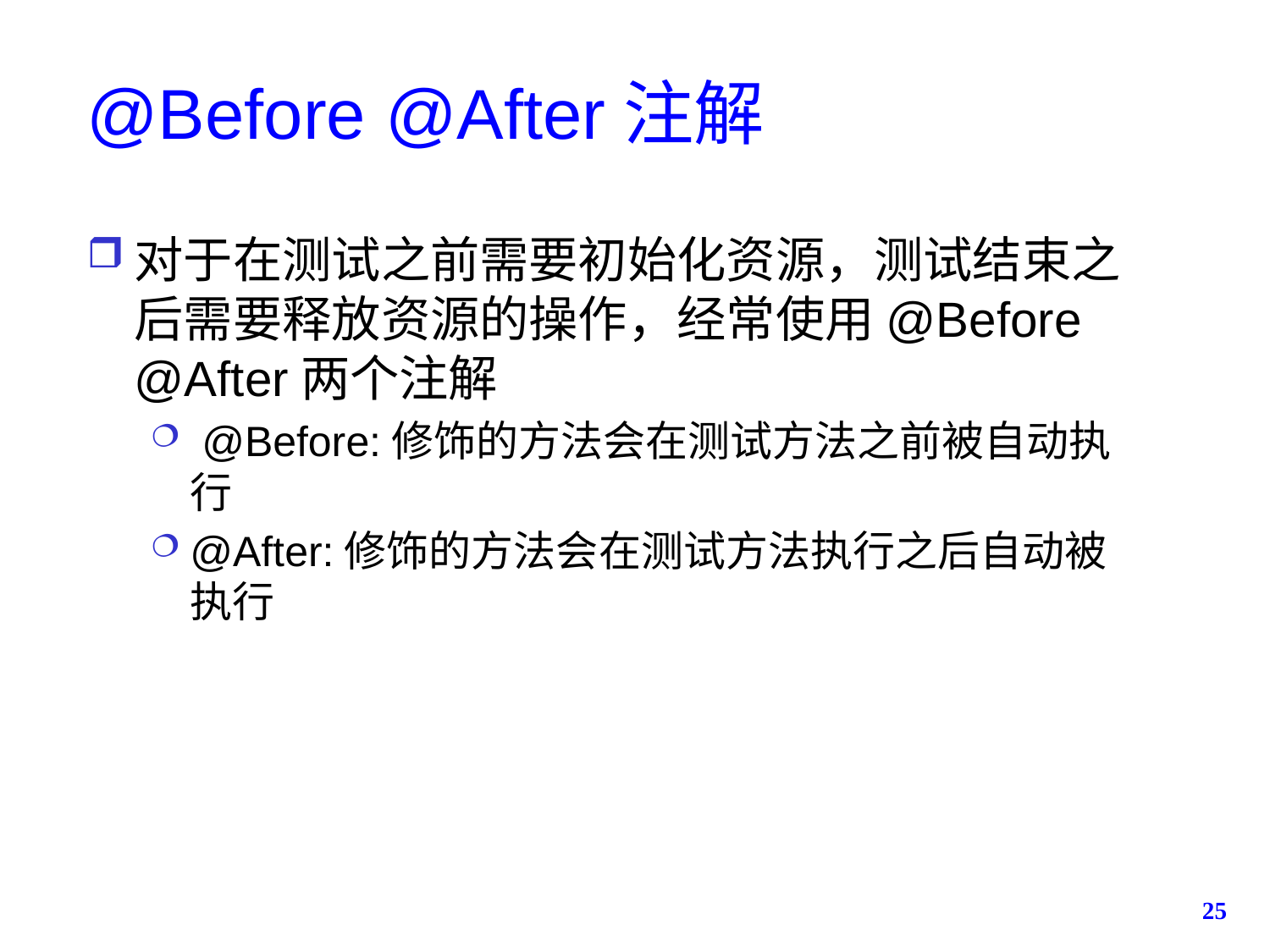

# @Before @After注解
对于在测试之前需要初始化资源，测试结束之后需要释放资源的操作，经常使用@Before @After两个注解
 @Before:修饰的方法会在测试方法之前被自动执行
@After:修饰的方法会在测试方法执行之后自动被执行
25